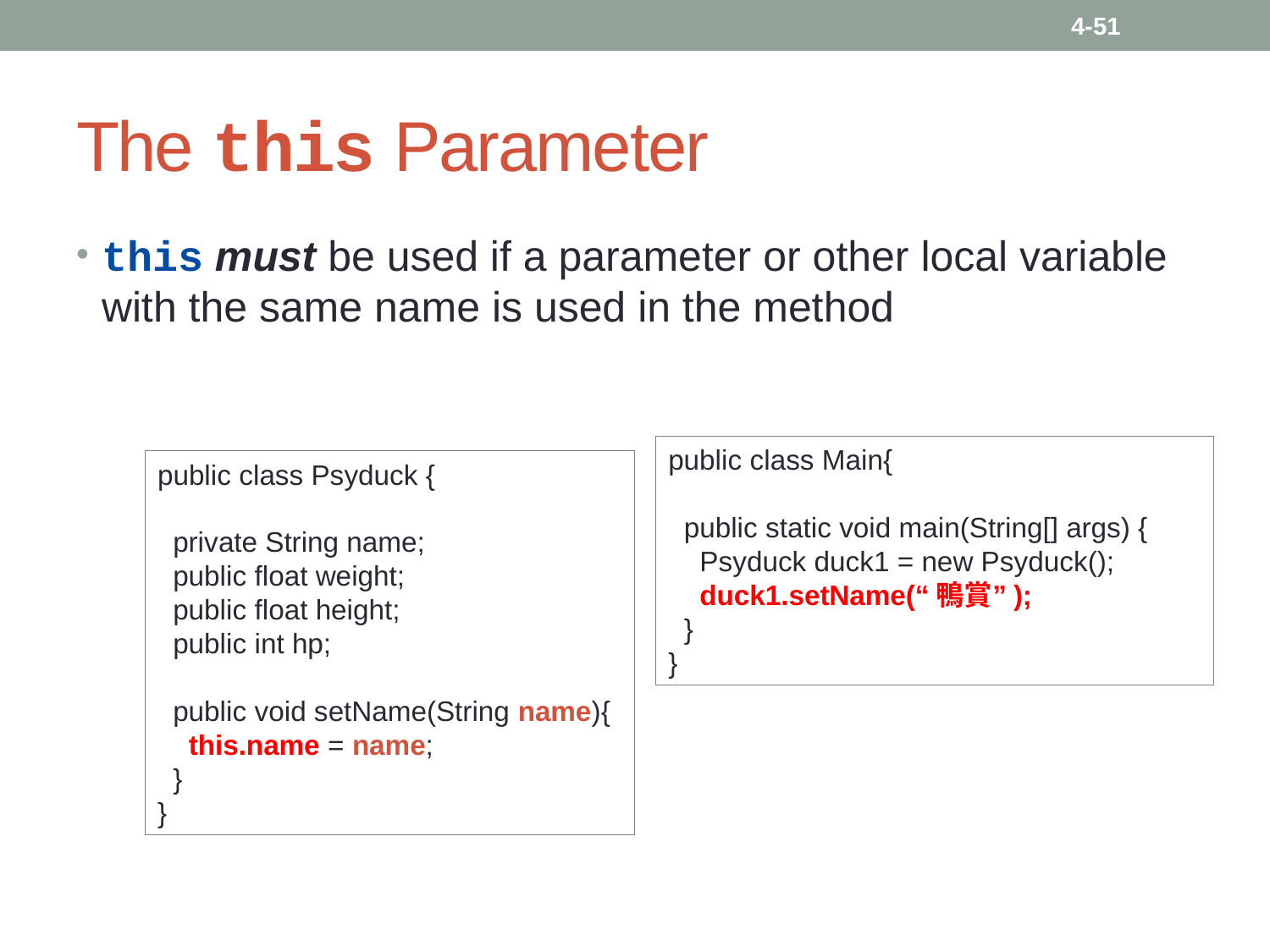

4-51
# The this Parameter
this must be used if a parameter or other local variable with the same name is used in the method

public class Main{

  public static void main(String[] args) {
    Psyduck duck1 = new Psyduck();
    duck1.setName(“鴨賞”);
  }
}
public class Psyduck {

  private String name;
  public float weight;
  public float height;
  public int hp;

  public void setName(String name){
    this.name = name;
  }
}